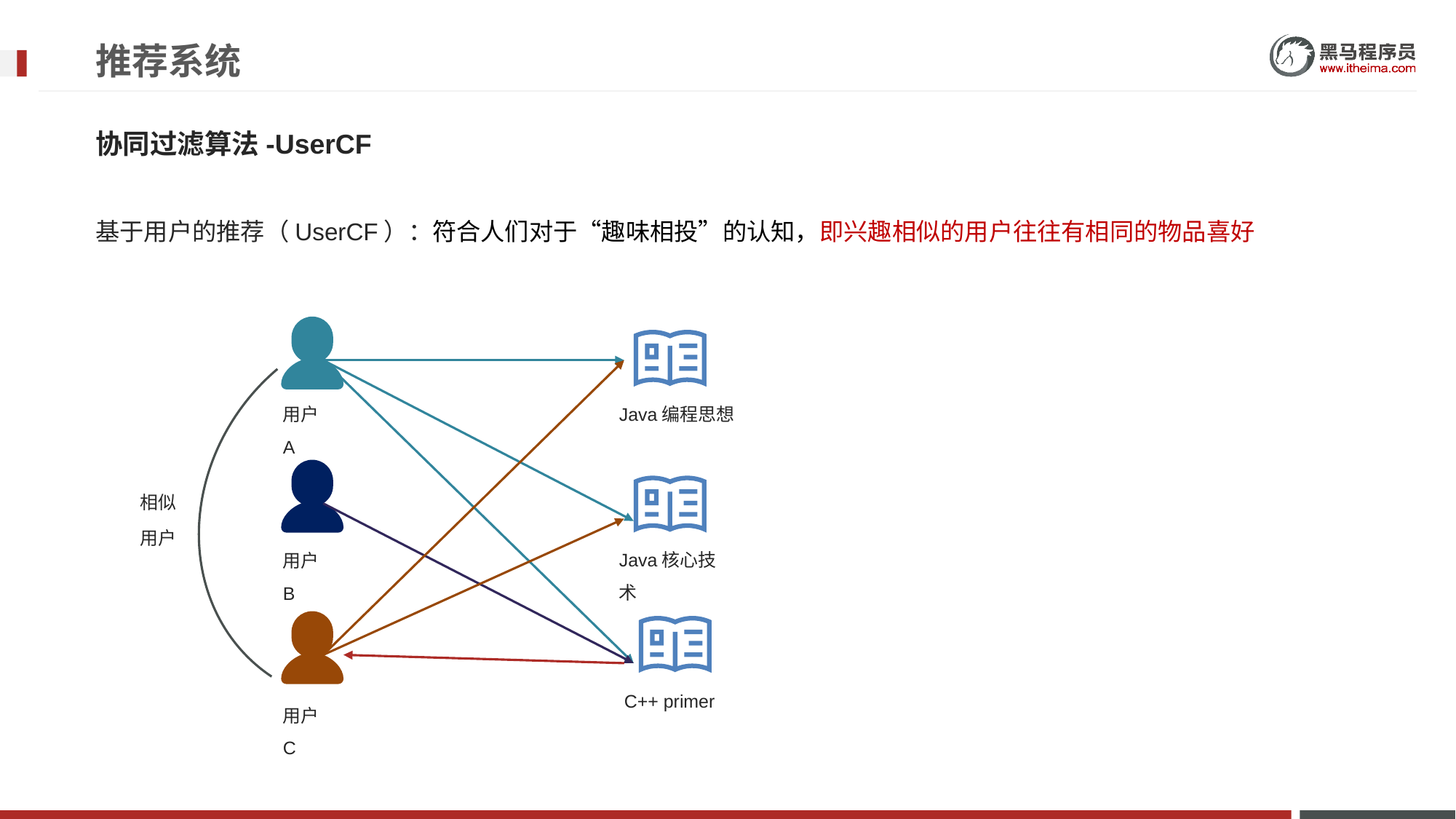

# 推荐系统
协同过滤算法-UserCF
基于用户的推荐（UserCF）：符合人们对于“趣味相投”的认知，即兴趣相似的用户往往有相同的物品喜好

用户A

Java编程思想

用户B
相似
用户

Java核心技术

用户C

C++ primer